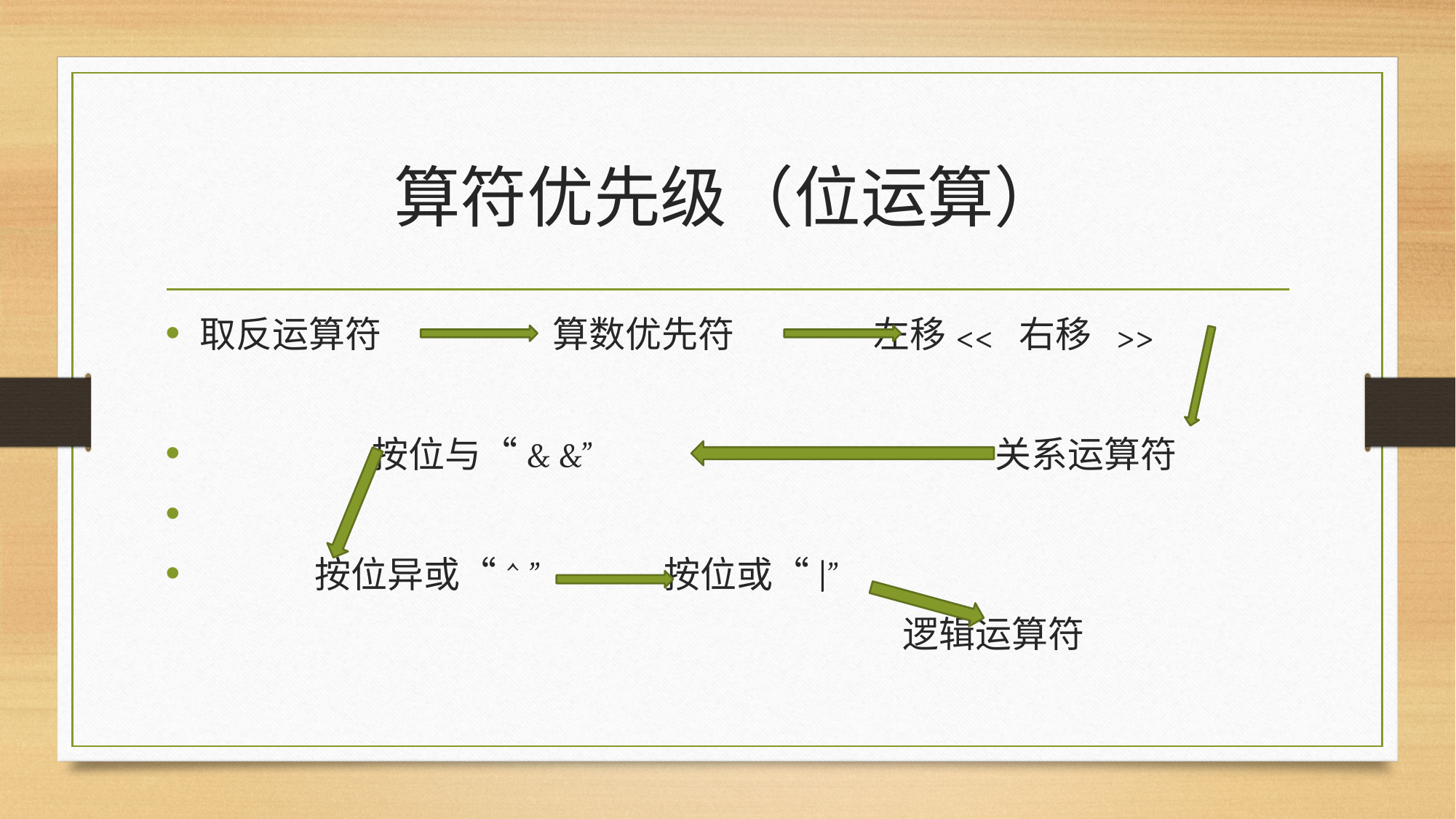

# 算符优先级（位运算）
取反运算符                     算数优先符                 左移<<  右移  >>

                    按位与“& &”                                                关系运算符

             按位异或“^ ”              按位或“|”
                                                                                         逻辑运算符